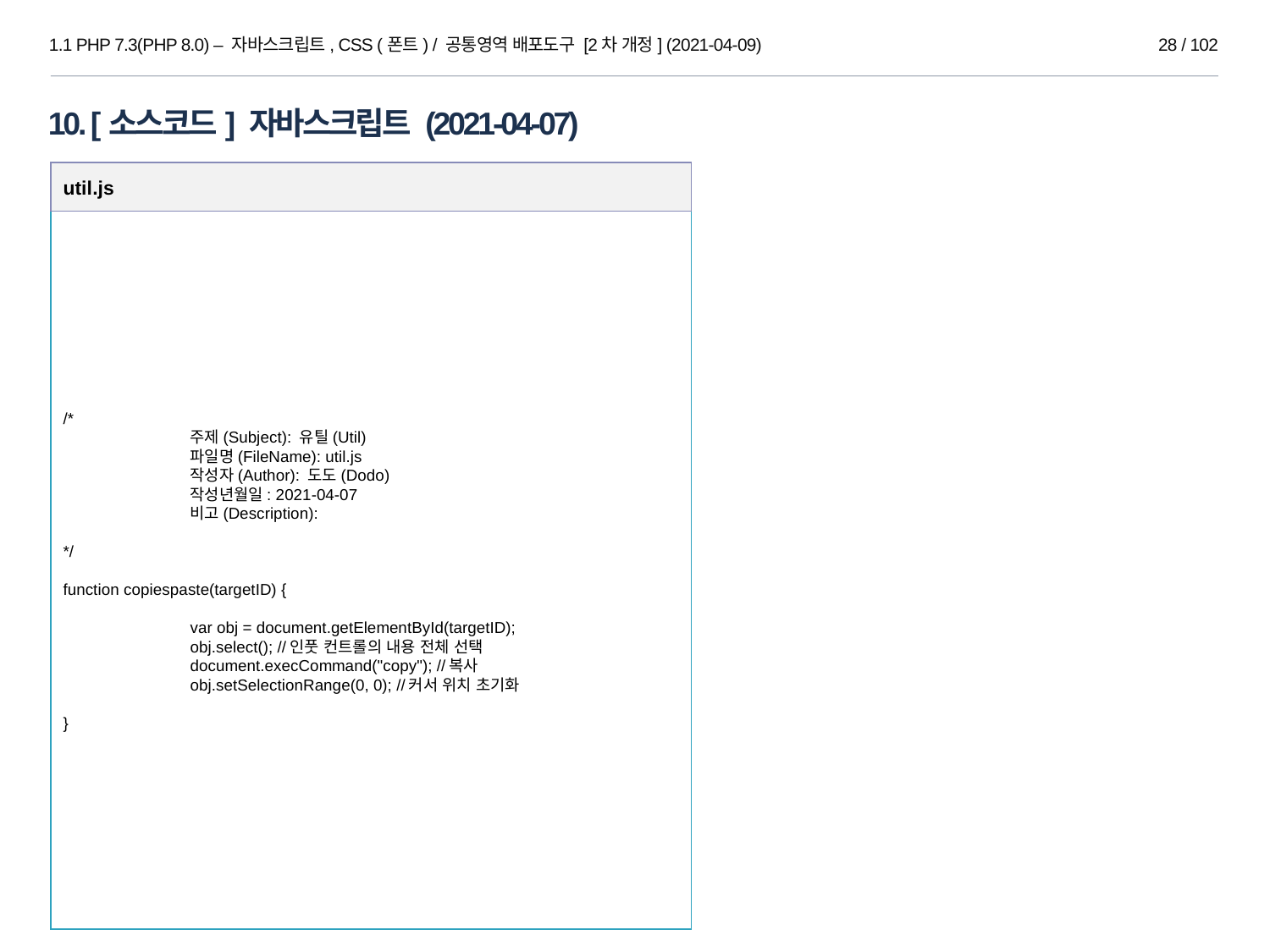

1.1 PHP 7.3(PHP 8.0) – 자바스크립트, CSS (폰트) / 공통영역 배포도구 [2차 개정] (2021-04-09)
28 / 102

10. [소스코드] 자바스크립트 (2021-04-07)
util.js
/*
	주제(Subject): 유틸(Util)
	파일명(FileName): util.js
	작성자(Author): 도도(Dodo)
	작성년월일: 2021-04-07
	비고(Description):

*/

function copiespaste(targetID) {

	var obj = document.getElementById(targetID);
	obj.select(); //인풋 컨트롤의 내용 전체 선택
	document.execCommand("copy"); //복사
	obj.setSelectionRange(0, 0); //커서 위치 초기화

}